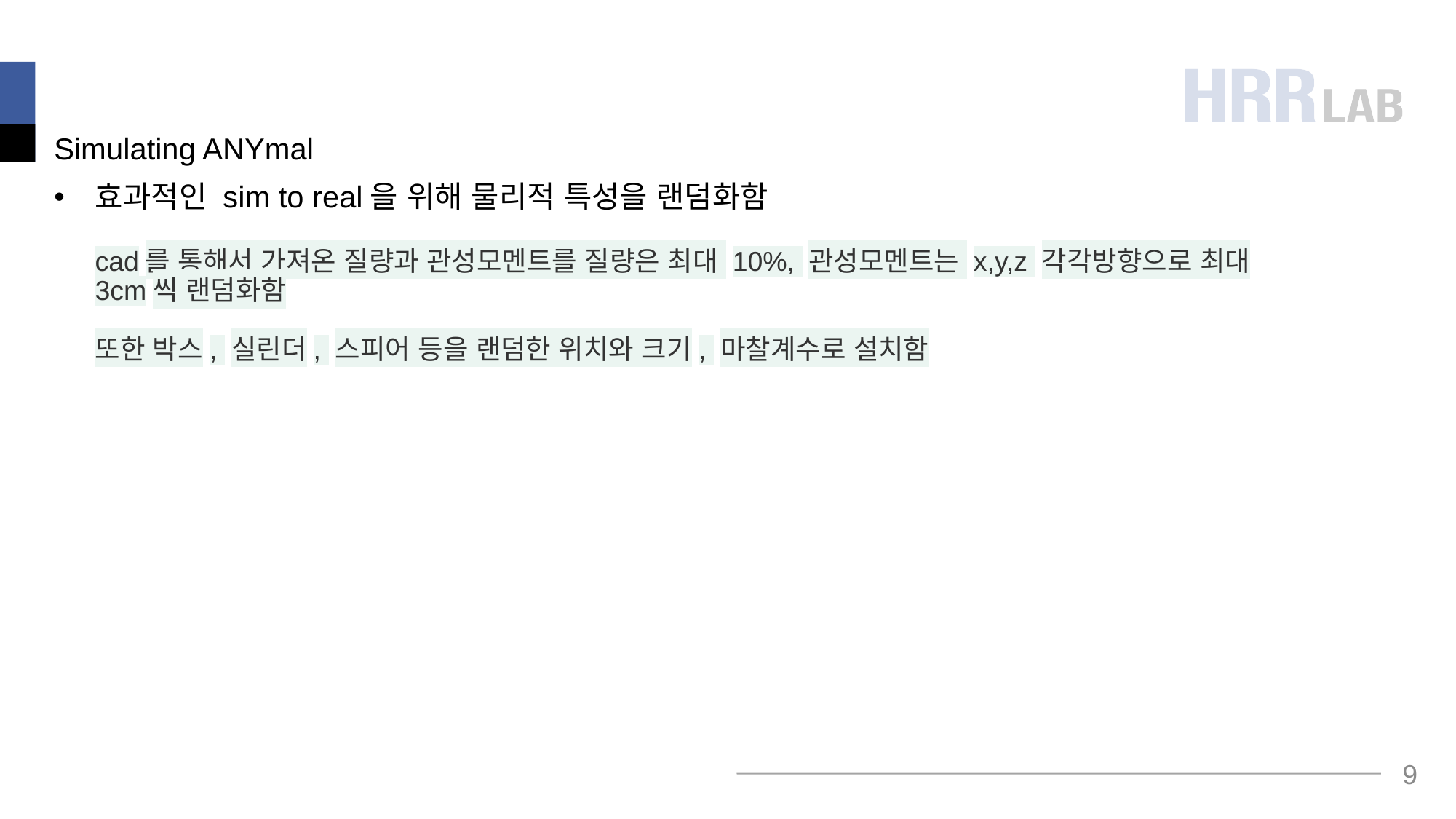

#
Simulating ANYmal
효과적인 sim to real을 위해 물리적 특성을 랜덤화함
cad를 통해서 가져온 질량과 관성모멘트를 질량은 최대 10%, 관성모멘트는 x,y,z 각각방향으로 최대 3cm씩 랜덤화함
또한 박스, 실린더, 스피어 등을 랜덤한 위치와 크기, 마찰계수로 설치함

9